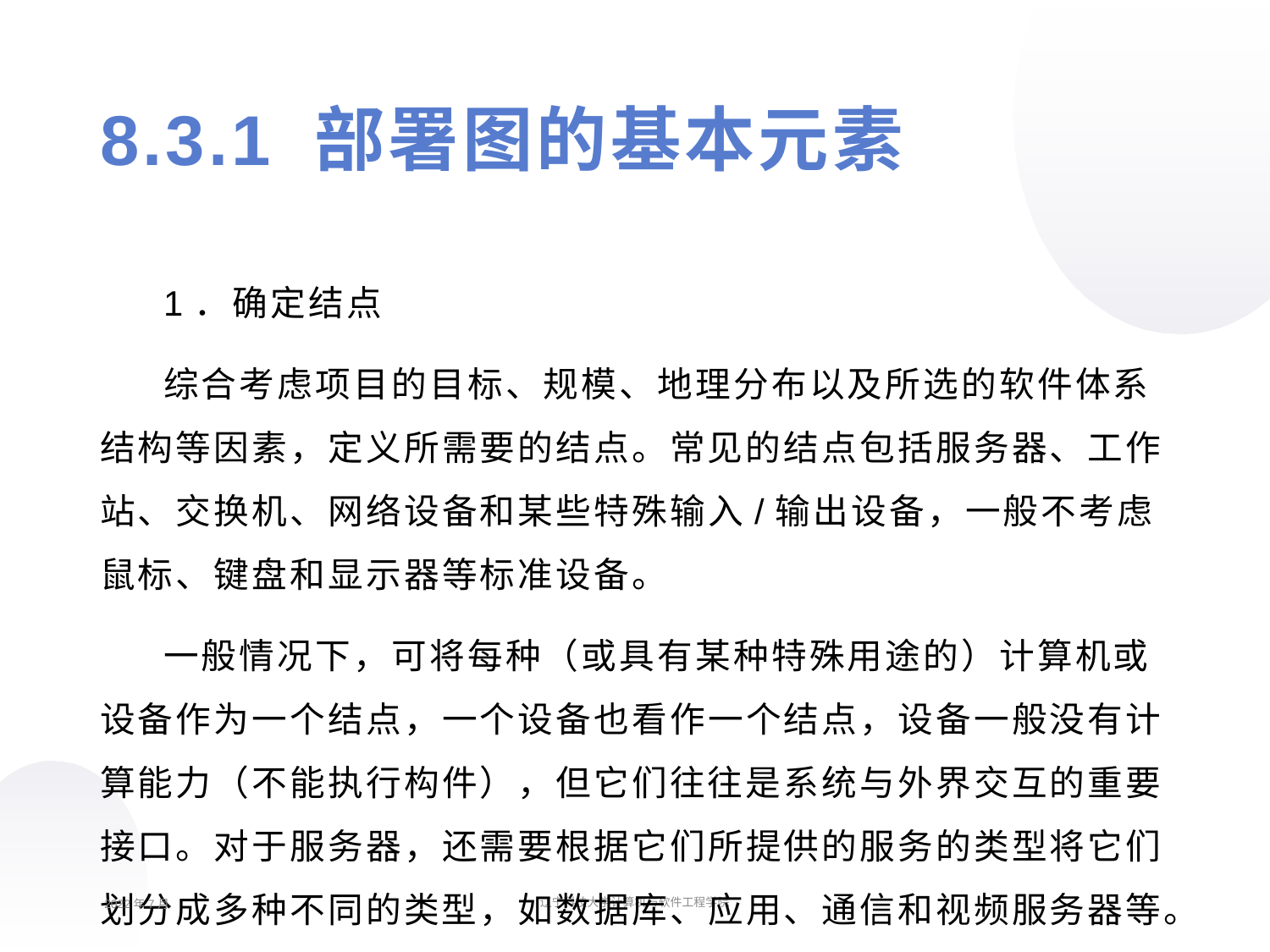

8.3.1 部署图的基本元素
1．确定结点
综合考虑项目的目标、规模、地理分布以及所选的软件体系结构等因素，定义所需要的结点。常见的结点包括服务器、工作站、交换机、网络设备和某些特殊输入/输出设备，一般不考虑鼠标、键盘和显示器等标准设备。
一般情况下，可将每种（或具有某种特殊用途的）计算机或设备作为一个结点，一个设备也看作一个结点，设备一般没有计算能力（不能执行构件），但它们往往是系统与外界交互的重要接口。对于服务器，还需要根据它们所提供的服务的类型将它们划分成多种不同的类型，如数据库、应用、通信和视频服务器等。

2022年7月
辽宁科技大学计算机与软件工程学院
80